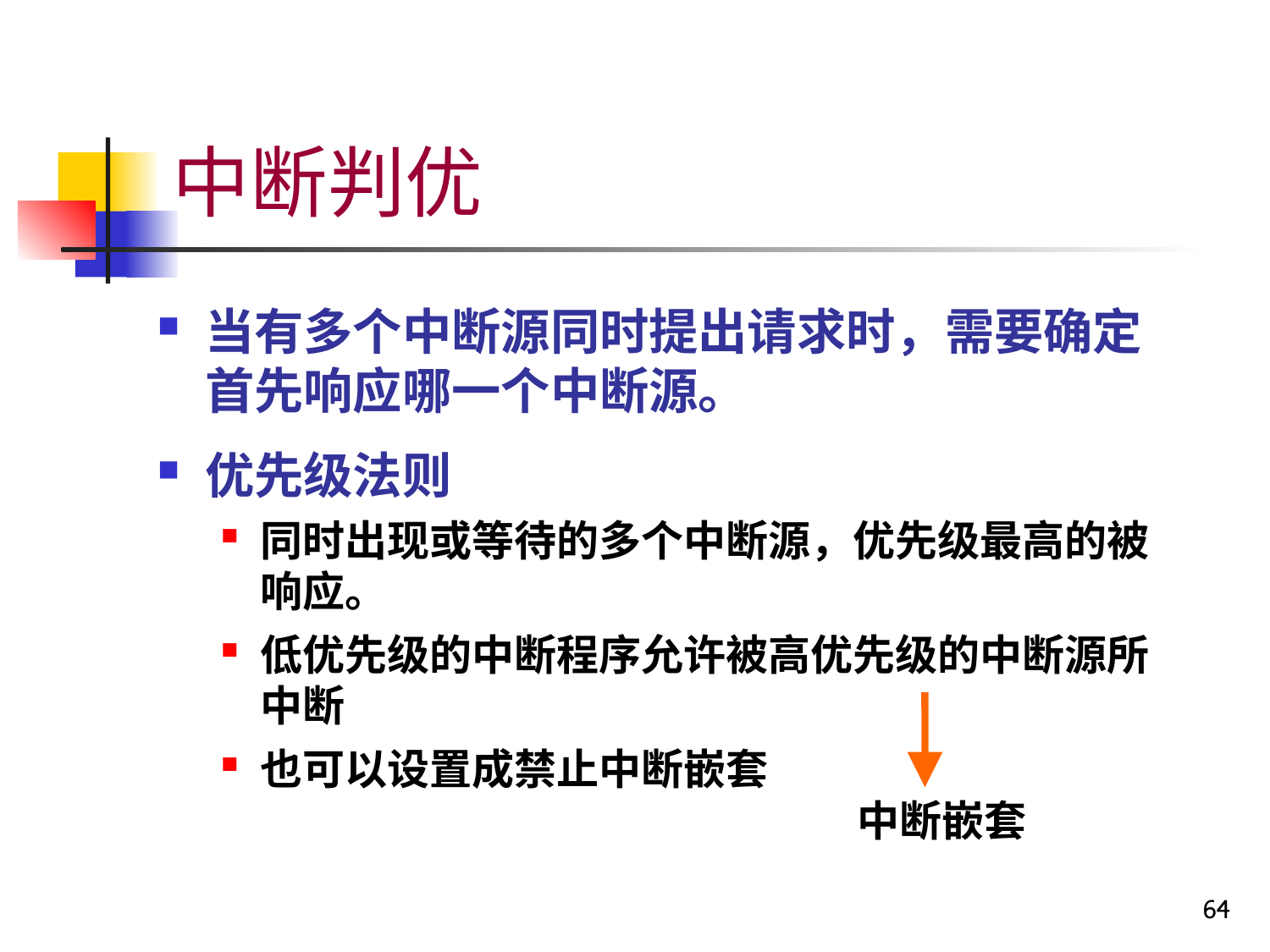

# 中断判优
当有多个中断源同时提出请求时，需要确定首先响应哪一个中断源。
优先级法则
同时出现或等待的多个中断源，优先级最高的被响应。
低优先级的中断程序允许被高优先级的中断源所中断
也可以设置成禁止中断嵌套

中断嵌套
64